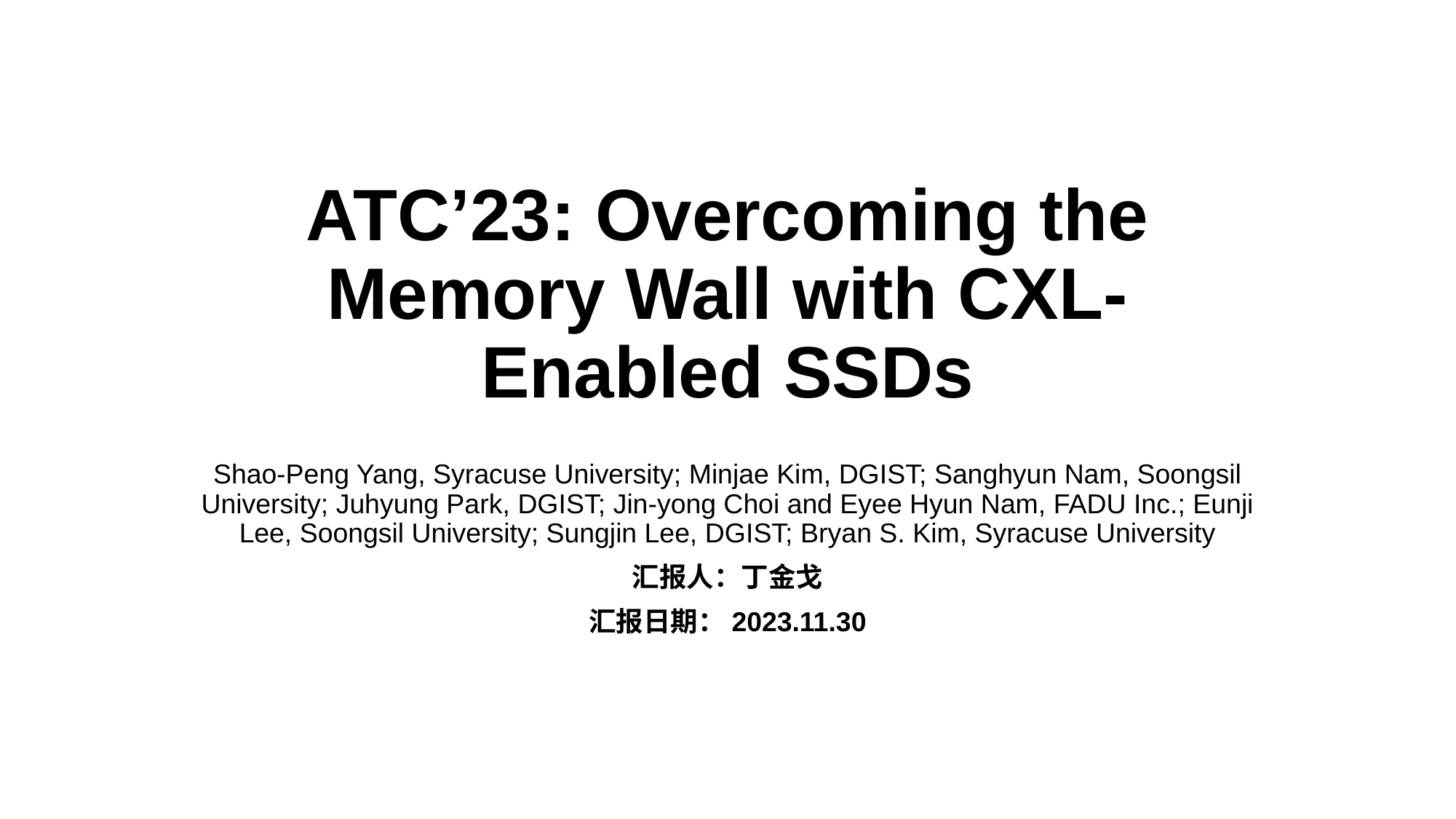

# ATC’23: Overcoming the Memory Wall with CXL-Enabled SSDs
Shao-Peng Yang, Syracuse University; Minjae Kim, DGIST; Sanghyun Nam, Soongsil University; Juhyung Park, DGIST; Jin-yong Choi and Eyee Hyun Nam, FADU Inc.; Eunji Lee, Soongsil University; Sungjin Lee, DGIST; Bryan S. Kim, Syracuse University
汇报人：丁金戈
汇报日期：2023.11.30